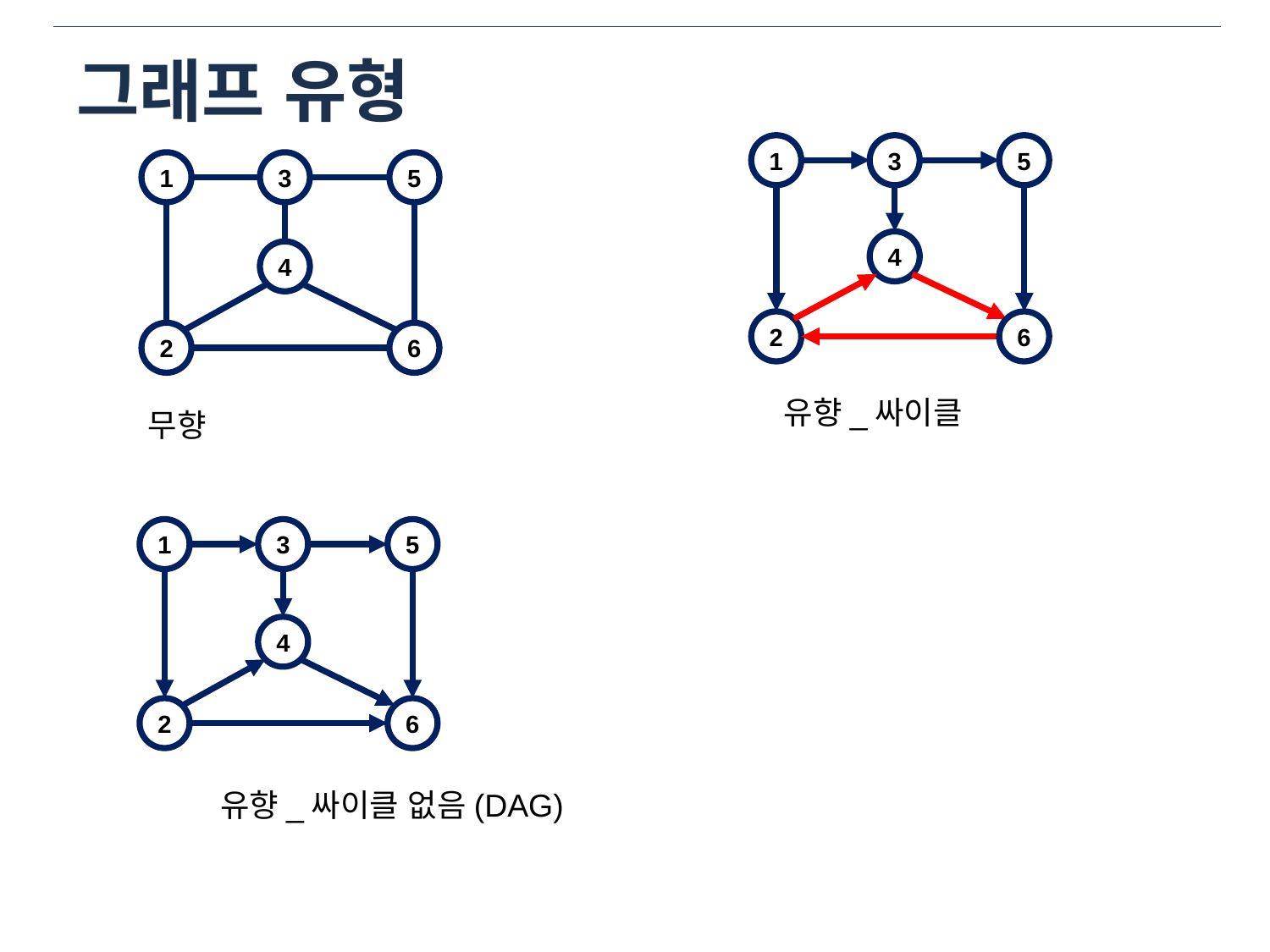

# 그래프 유형
1
3
5
4
2
6
1
3
5
4
2
6
유향_싸이클
무향
1
3
5
4
2
6
유향_싸이클 없음(DAG)